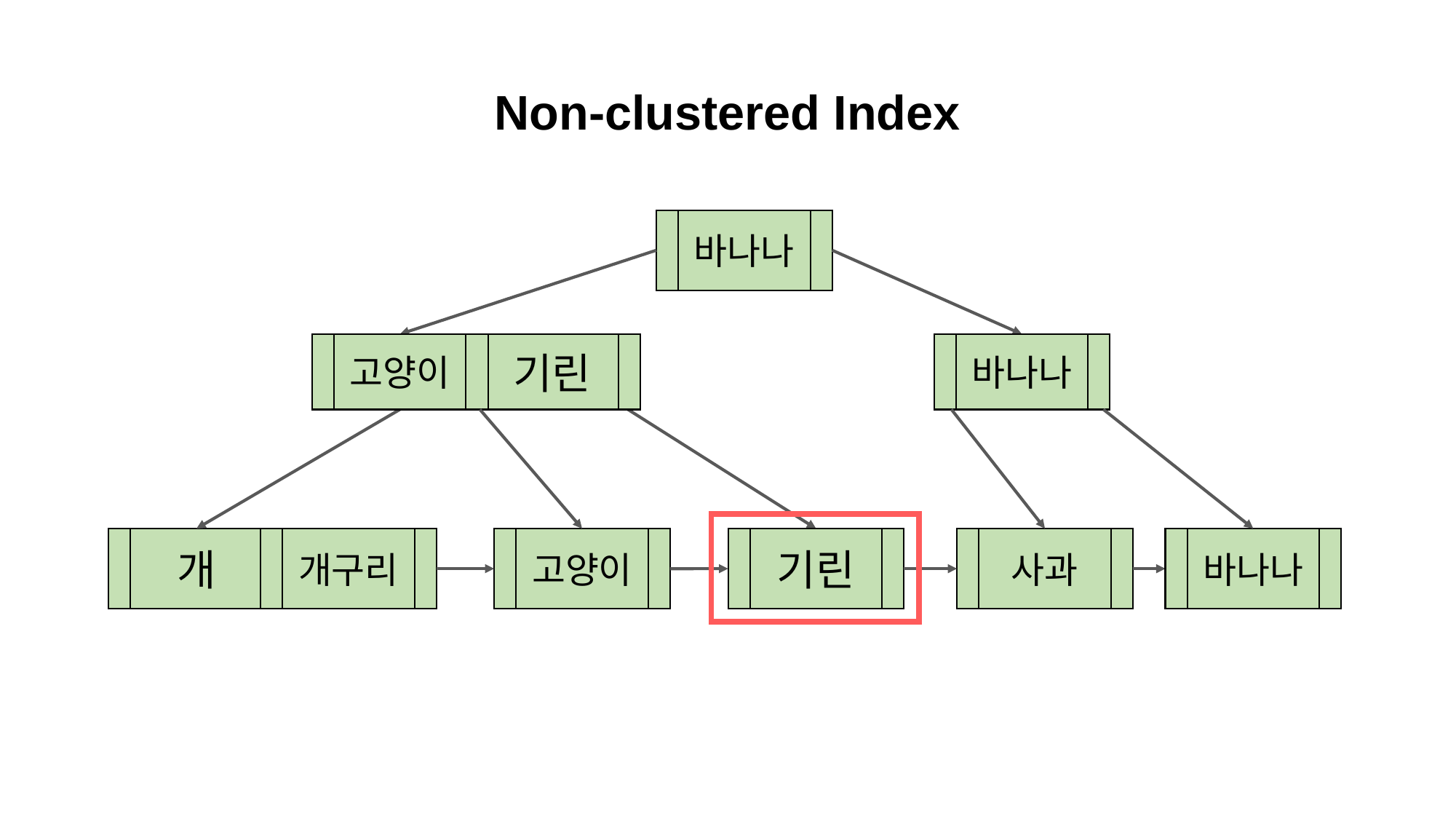

# Non-clustered Index
바나나
고양이
기린
바나나

개
개구리
고양이
기린
사과
바나나